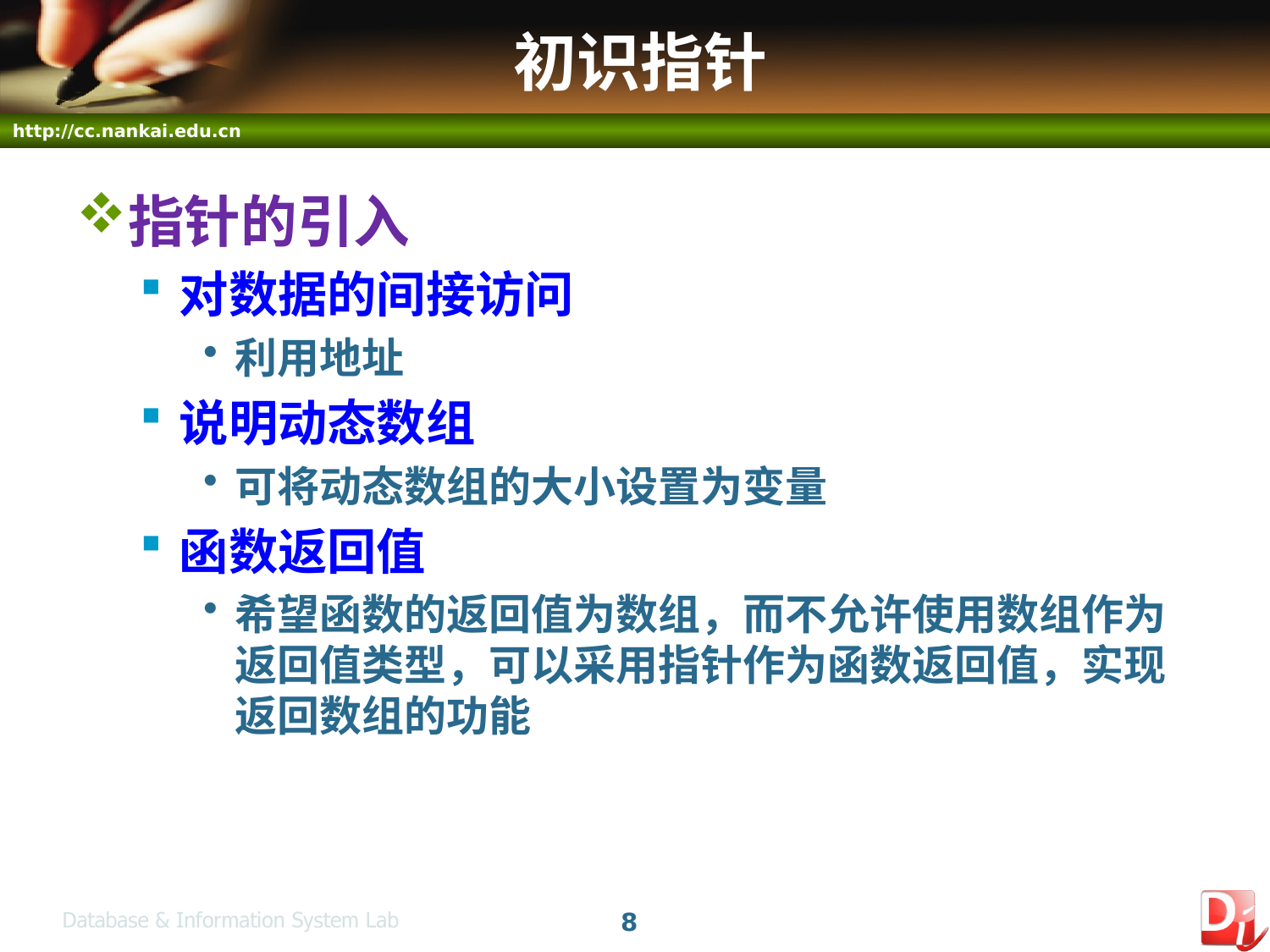

# 初识指针
指针的引入
对数据的间接访问
利用地址
说明动态数组
可将动态数组的大小设置为变量
函数返回值
希望函数的返回值为数组，而不允许使用数组作为返回值类型，可以采用指针作为函数返回值，实现返回数组的功能
8
Database & Information System Lab